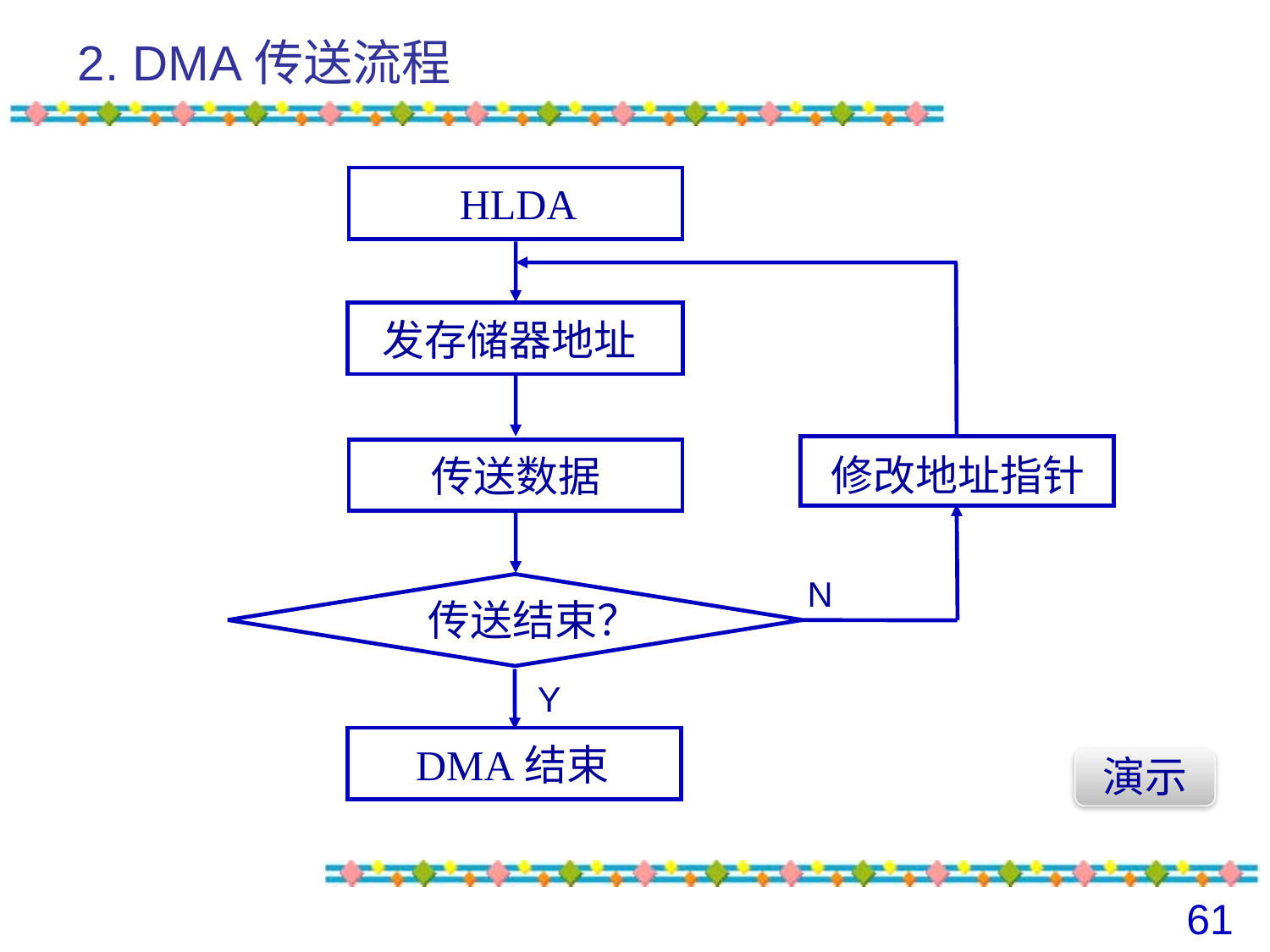

# 2. DMA传送流程

HLDA

发存储器地址

修改地址指针
传送数据

传送结束？

DMA结束
N
Y
演示